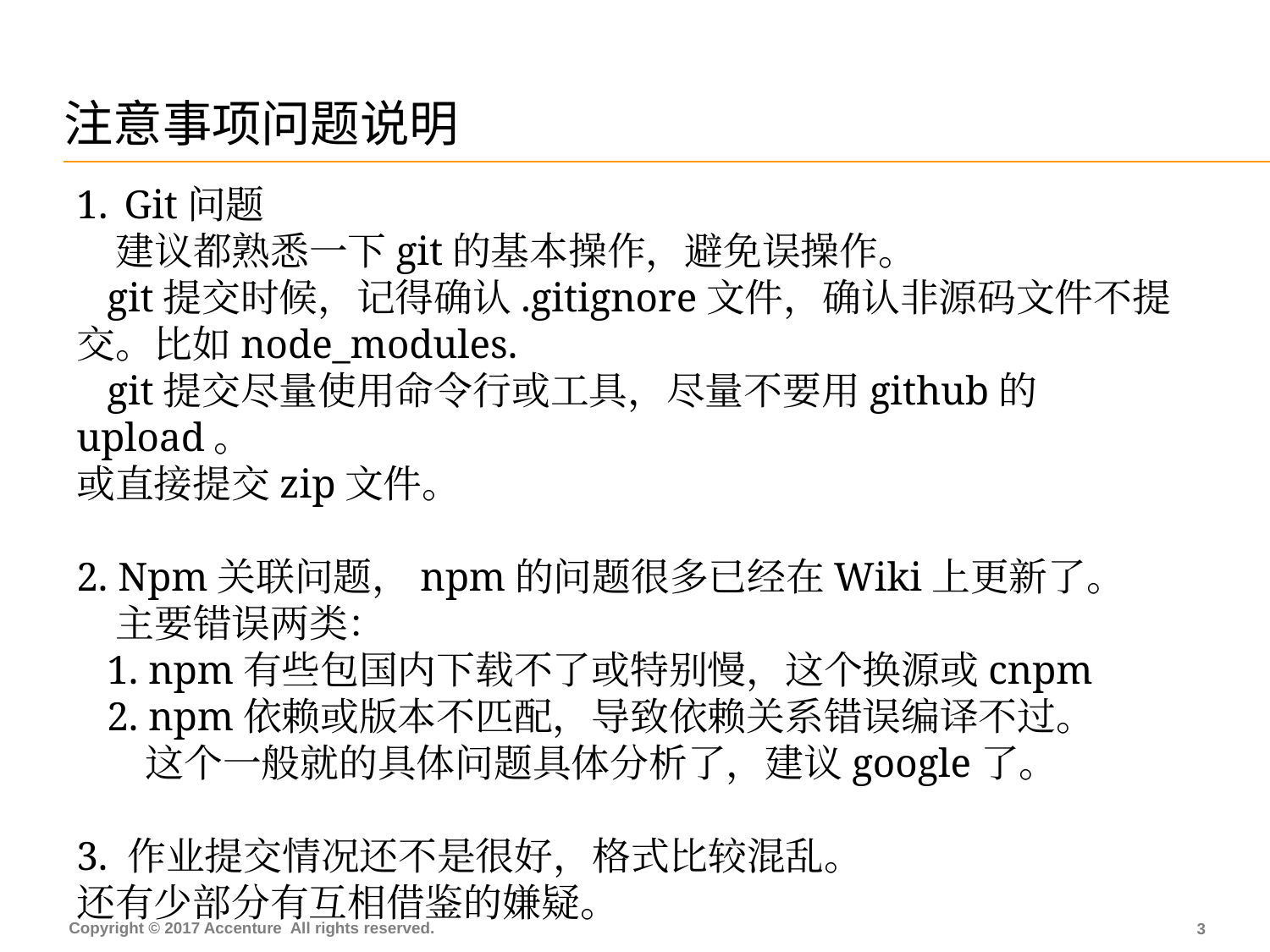

# 注意事项问题说明

Git问题
   建议都熟悉一下git的基本操作，避免误操作。
   git提交时候，记得确认.gitignore文件，确认非源码文件不提交。比如node_modules.
   git提交尽量使用命令行或工具，尽量不要用github的upload。
或直接提交zip文件。

2. Npm关联问题，npm的问题很多已经在Wiki上更新了。
   主要错误两类：
   1. npm有些包国内下载不了或特别慢，这个换源或cnpm
   2. npm依赖或版本不匹配，导致依赖关系错误编译不过。
      这个一般就的具体问题具体分析了，建议google了。

3. 作业提交情况还不是很好，格式比较混乱。
还有少部分有互相借鉴的嫌疑。

3
Copyright © 2017 Accenture  All rights reserved.